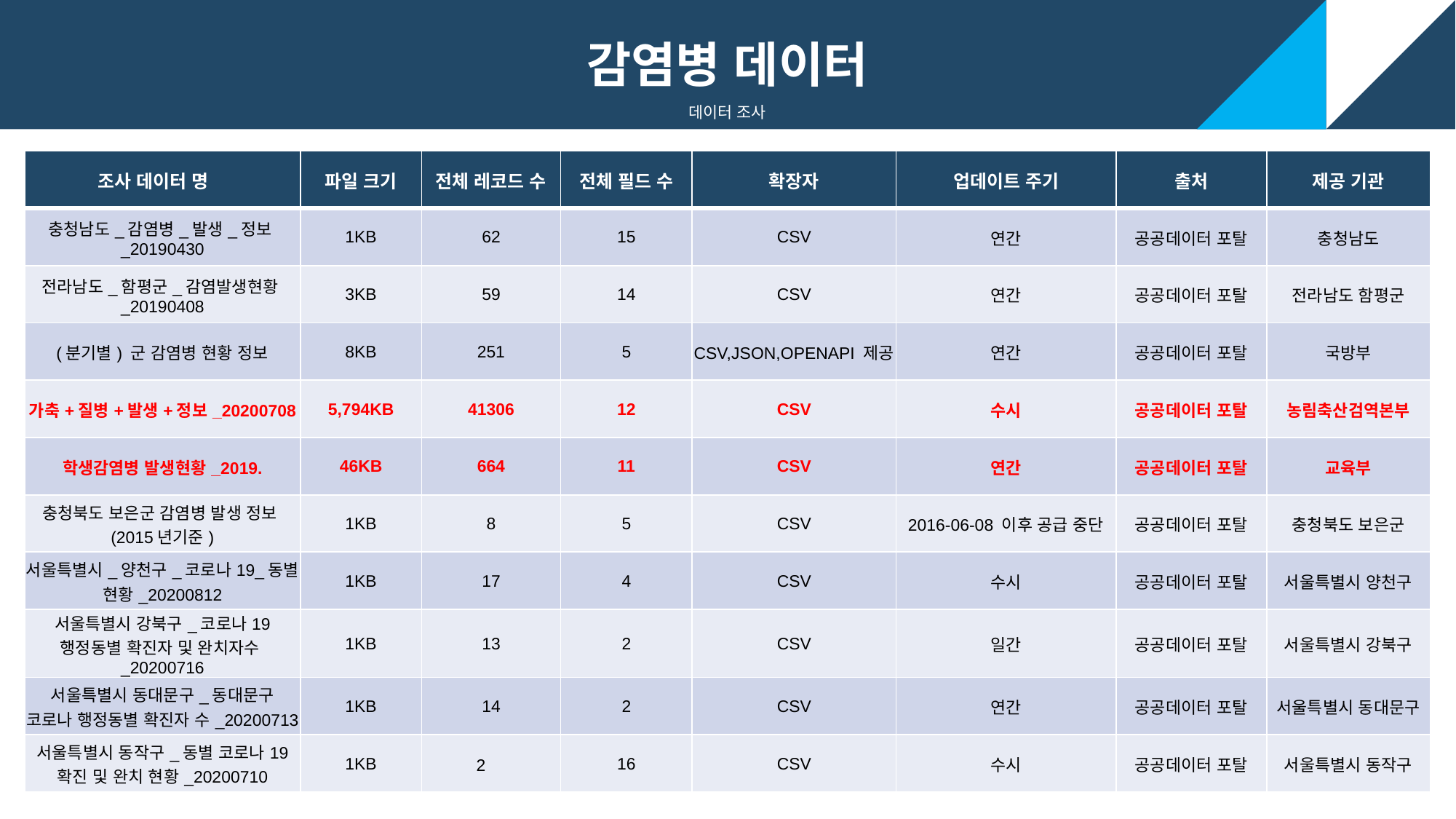

감염병 데이터
데이터 조사

| 조사 데이터 명 | 파일 크기 | 전체 레코드 수 | 전체 필드 수 | 확장자 | 업데이트 주기 | 출처 | 제공 기관 |
| --- | --- | --- | --- | --- | --- | --- | --- |
| 충청남도\_감염병\_발생\_정보\_20190430 | 1KB | 62 | 15 | CSV | 연간 | 공공데이터 포탈 | 충청남도 |
| 전라남도\_함평군\_감염발생현황\_20190408 | 3KB | 59 | 14 | CSV | 연간 | 공공데이터 포탈 | 전라남도 함평군 |
| (분기별) 군 감염병 현황 정보 | 8KB | 251 | 5 | CSV,JSON,OPENAPI 제공 | 연간 | 공공데이터 포탈 | 국방부 |
| 가축+질병+발생+정보\_20200708 | 5,794KB | 41306 | 12 | CSV | 수시 | 공공데이터 포탈 | 농림축산검역본부 |
| 학생감염병 발생현황\_2019. | 46KB | 664 | 11 | CSV | 연간 | 공공데이터 포탈 | 교육부 |
| 충청북도 보은군 감염병 발생 정보(2015년기준) | 1KB | 8 | 5 | CSV | 2016-06-08 이후 공급 중단 | 공공데이터 포탈 | 충청북도 보은군 |
| 서울특별시\_양천구\_코로나19\_동별 현황\_20200812 | 1KB | 17 | 4 | CSV | 수시 | 공공데이터 포탈 | 서울특별시 양천구 |
| 서울특별시 강북구\_코로나19 행정동별 확진자 및 완치자수\_20200716 | 1KB | 13 | 2 | CSV | 일간 | 공공데이터 포탈 | 서울특별시 강북구 |
| 서울특별시 동대문구\_동대문구 코로나 행정동별 확진자 수\_20200713 | 1KB | 14 | 2 | CSV | 연간 | 공공데이터 포탈 | 서울특별시 동대문구 |
| 서울특별시 동작구\_동별 코로나19 확진 및 완치 현황\_20200710 | 1KB | 2 | 16 | CSV | 수시 | 공공데이터 포탈 | 서울특별시 동작구 |